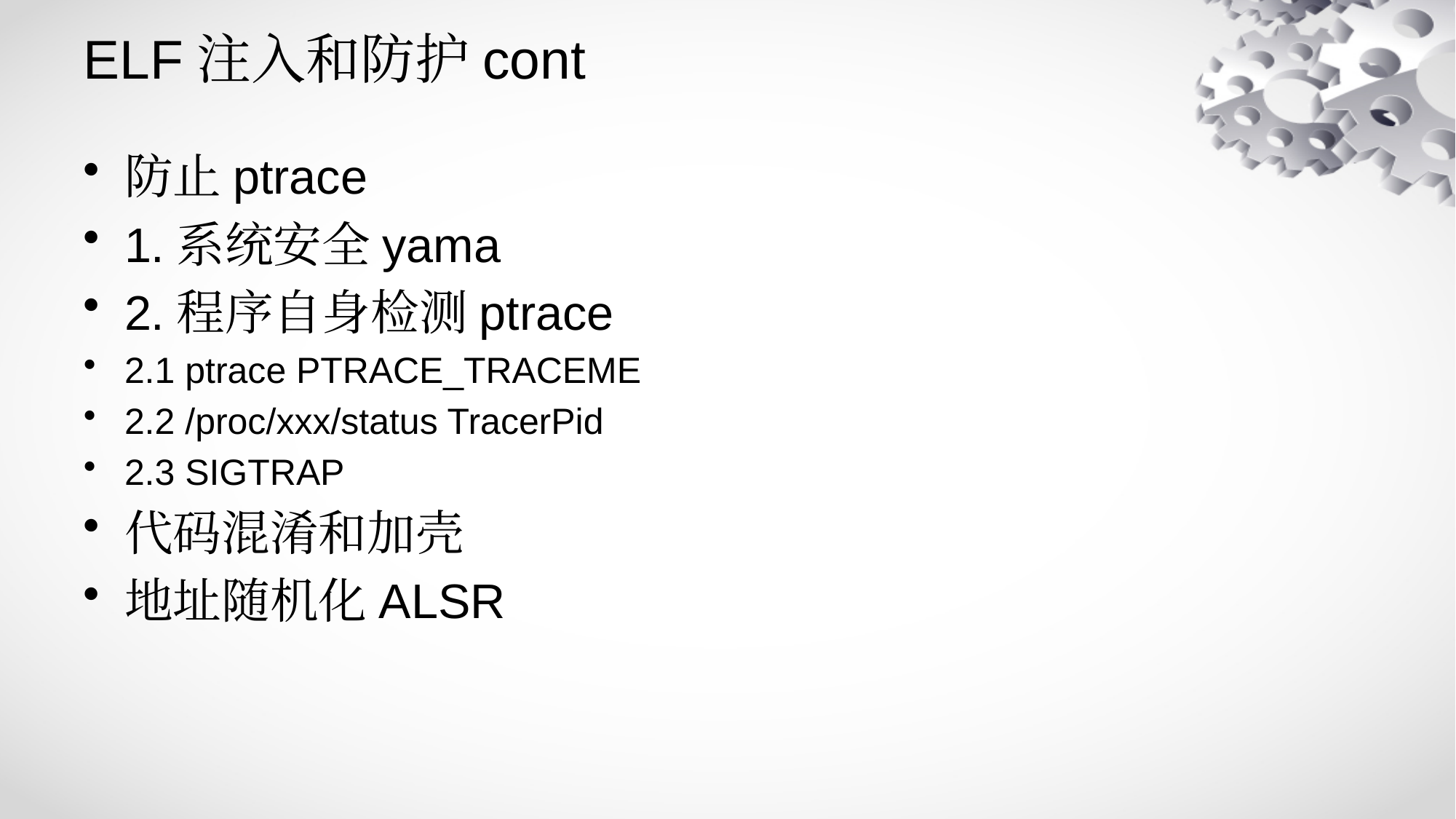

# ELF注入和防护cont
防止ptrace
1.系统安全yama
2.程序自身检测ptrace
2.1 ptrace PTRACE_TRACEME
2.2 /proc/xxx/status TracerPid
2.3 SIGTRAP
代码混淆和加壳
地址随机化ALSR